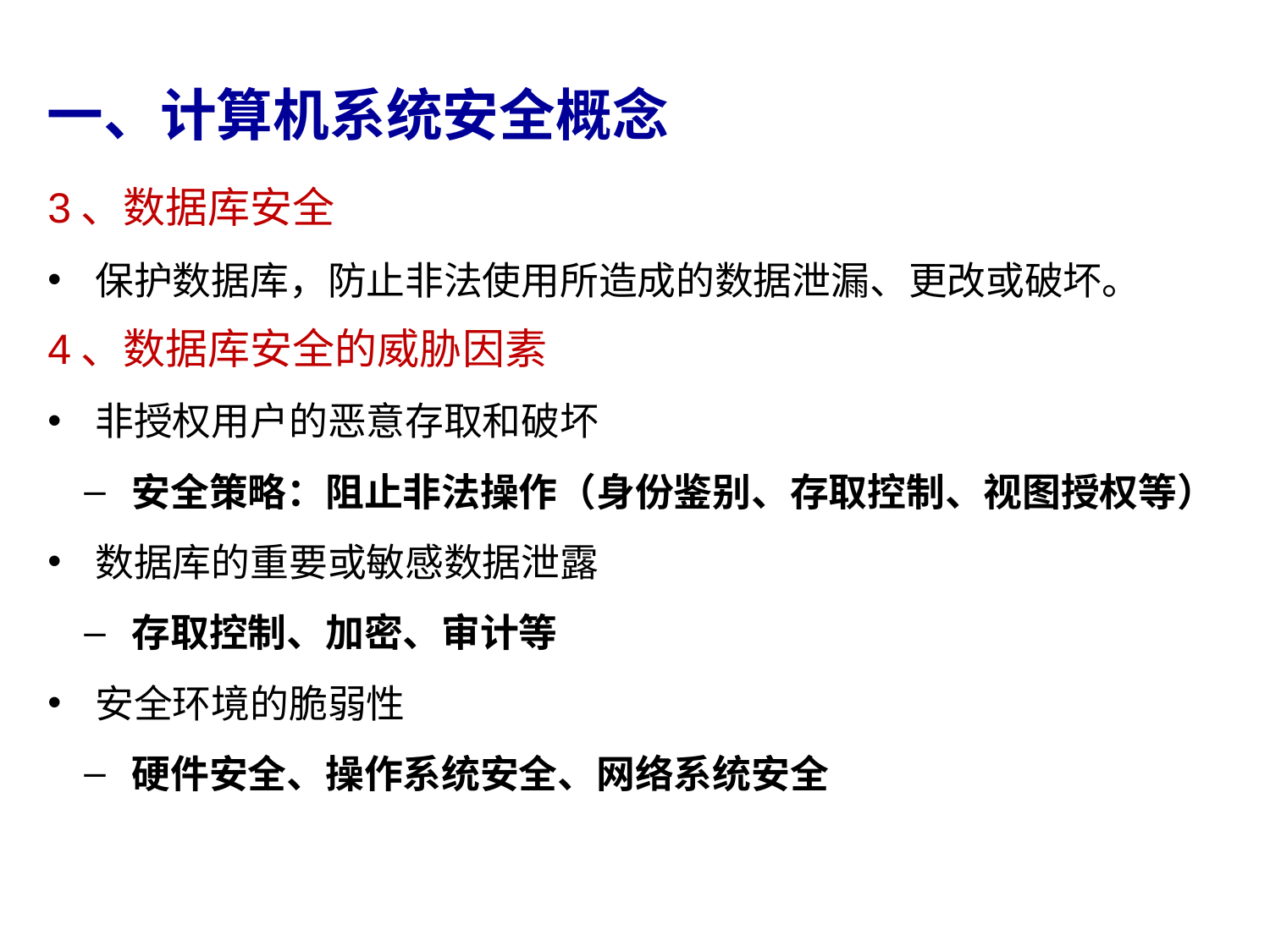

一、计算机系统安全概念
3、数据库安全
保护数据库，防止非法使用所造成的数据泄漏、更改或破坏。
4、数据库安全的威胁因素
非授权用户的恶意存取和破坏
安全策略：阻止非法操作（身份鉴别、存取控制、视图授权等）
数据库的重要或敏感数据泄露
存取控制、加密、审计等
安全环境的脆弱性
硬件安全、操作系统安全、网络系统安全